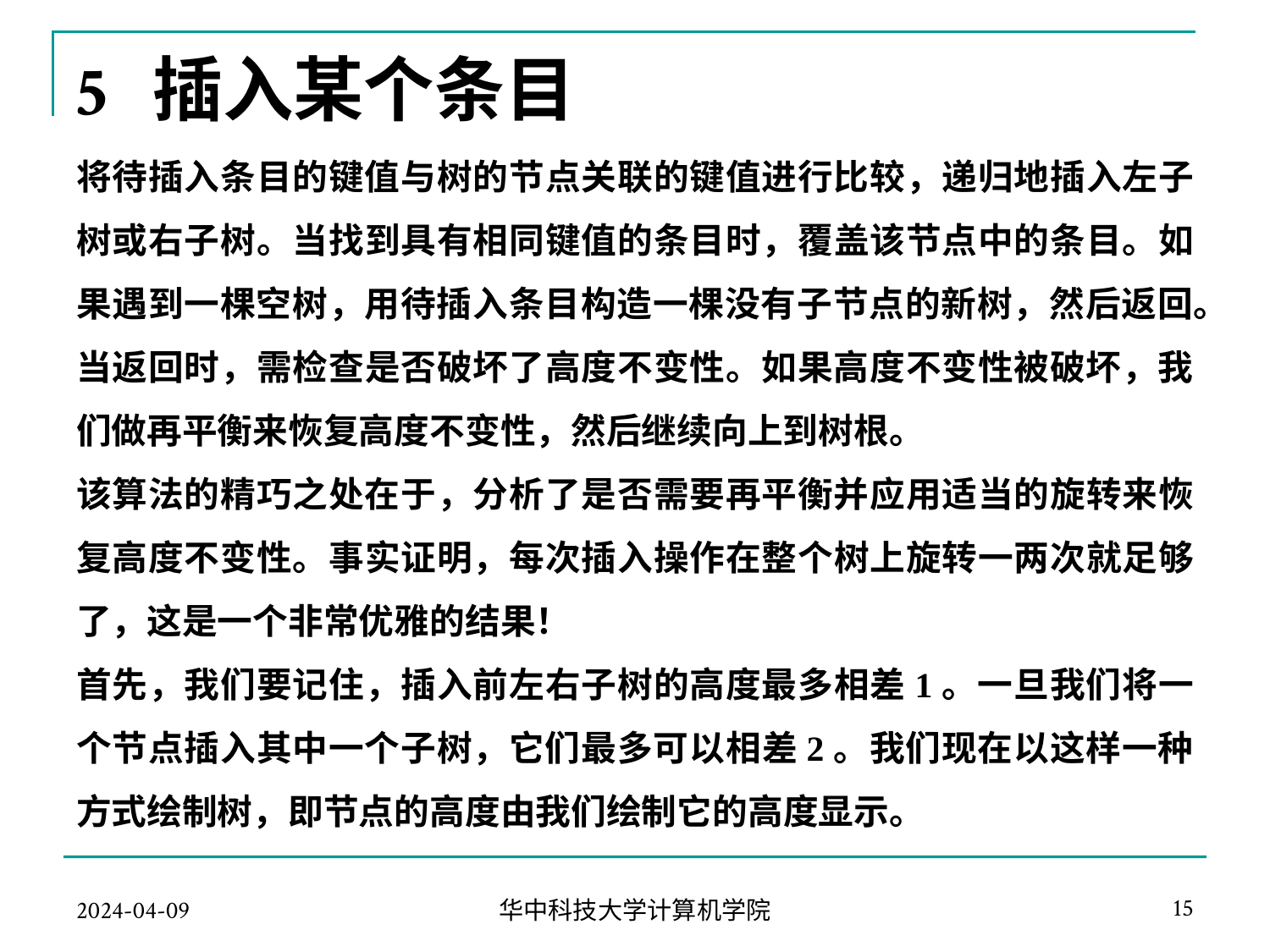

# 5  插入某个条目
将待插入条目的键值与树的节点关联的键值进行比较，递归地插入左子树或右子树。当找到具有相同键值的条目时，覆盖该节点中的条目。如果遇到一棵空树，用待插入条目构造一棵没有子节点的新树，然后返回。当返回时，需检查是否破坏了高度不变性。如果高度不变性被破坏，我们做再平衡来恢复高度不变性，然后继续向上到树根。
该算法的精巧之处在于，分析了是否需要再平衡并应用适当的旋转来恢复高度不变性。事实证明，每次插入操作在整个树上旋转一两次就足够了，这是一个非常优雅的结果！
首先，我们要记住，插入前左右子树的高度最多相差1。一旦我们将一个节点插入其中一个子树，它们最多可以相差2。我们现在以这样一种方式绘制树，即节点的高度由我们绘制它的高度显示。
2024-04-09
15
华中科技大学计算机学院